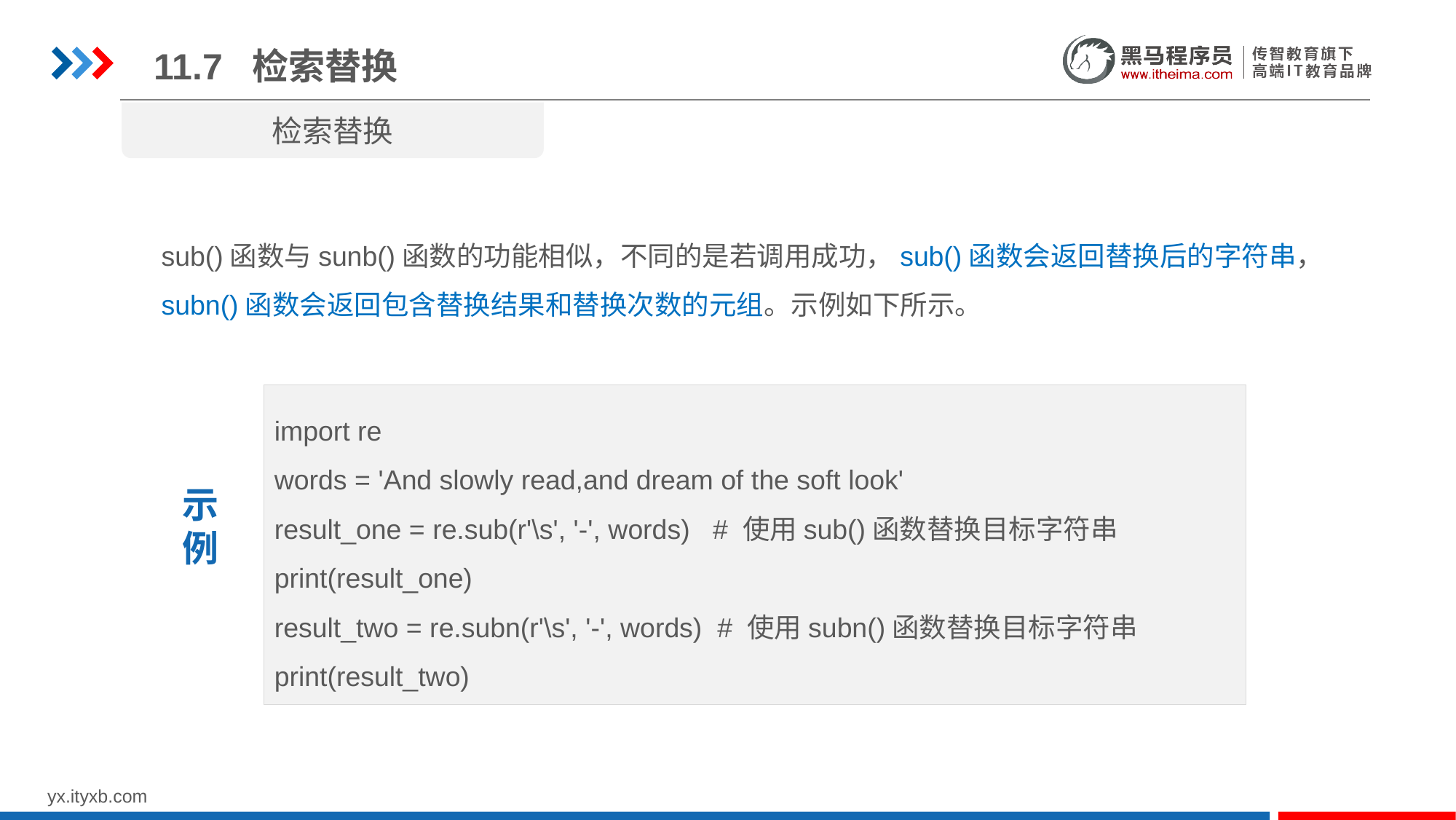

11.7  检索替换

检索替换
sub()函数与sunb()函数的功能相似，不同的是若调用成功，sub()函数会返回替换后的字符串，subn()函数会返回包含替换结果和替换次数的元组。示例如下所示。
import re
words = 'And slowly read,and dream of the soft look'
result_one = re.sub(r'\s', '-', words)   # 使用sub()函数替换目标字符串
print(result_one)
result_two = re.subn(r'\s', '-', words)  # 使用subn()函数替换目标字符串
print(result_two)
示
例